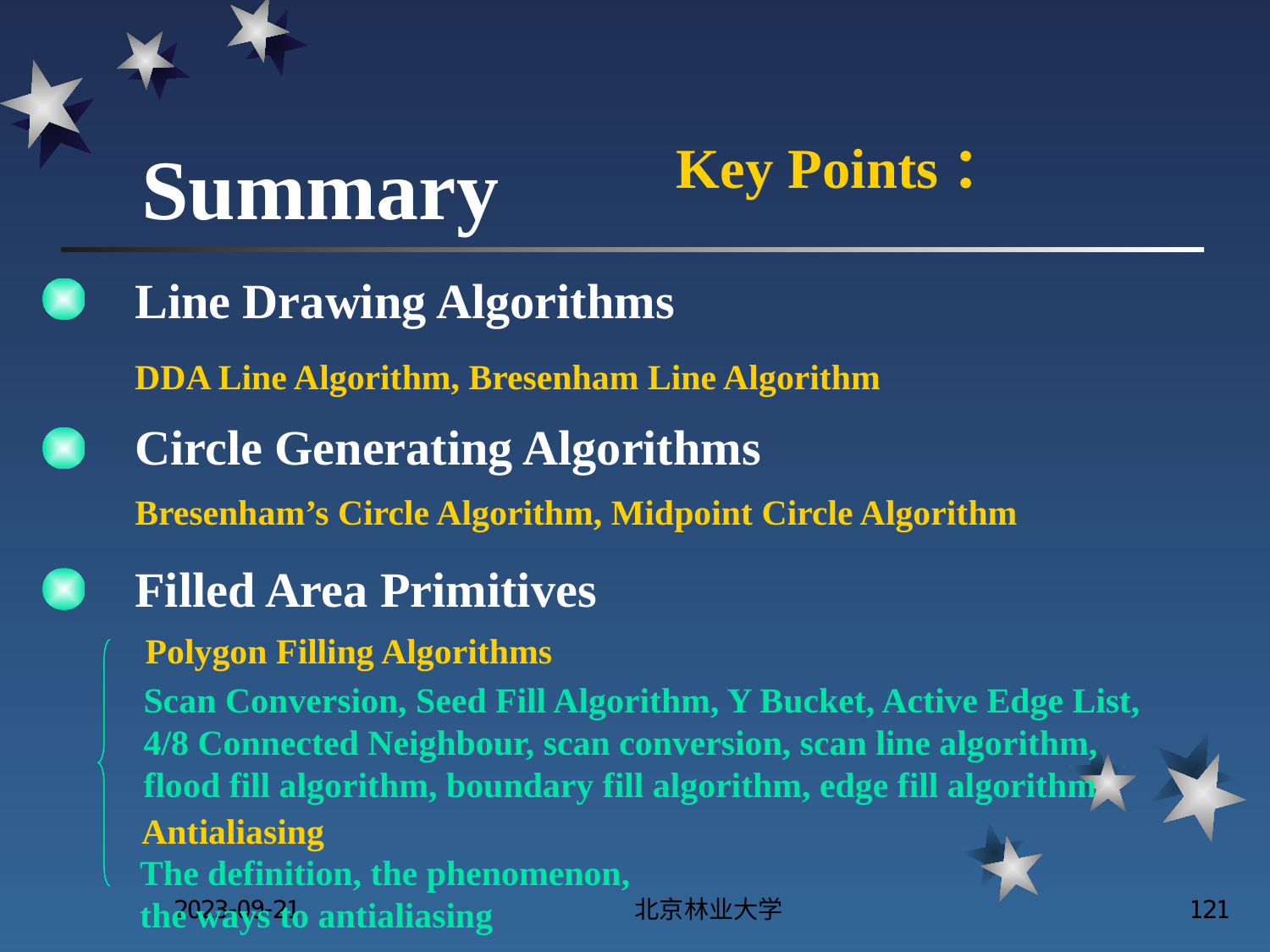

# Summary
Key Points：
Line Drawing Algorithms

DDA Line Algorithm, Bresenham Line Algorithm
Circle Generating Algorithms

Bresenham’s Circle Algorithm, Midpoint Circle Algorithm
Filled Area Primitives

Polygon Filling Algorithms

Scan Conversion, Seed Fill Algorithm, Y Bucket, Active Edge List, 4/8 Connected Neighbour, scan conversion, scan line algorithm,  flood fill algorithm, boundary fill algorithm, edge fill algorithm
Antialiasing
The definition, the phenomenon, the ways to antialiasing
2023-09-21
北京林业大学
121